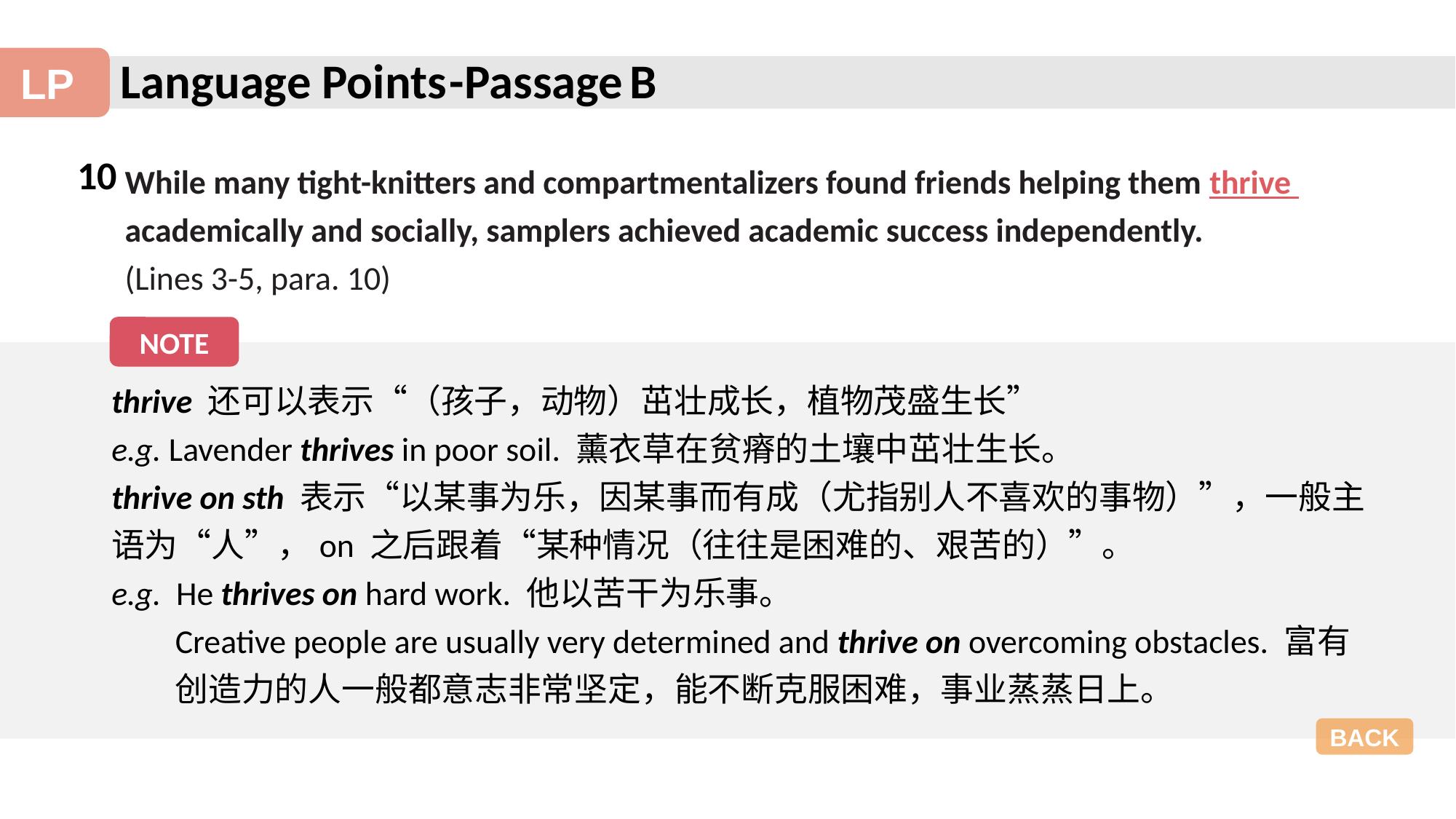

-Passage B
10
While many tight-knitters and compartmentalizers found friends helping them thrive
academically and socially, samplers achieved academic success independently.
(Lines 3-5, para. 10)
NOTE

thrive 还可以表示“（孩子，动物）茁壮成长，植物茂盛生长”
e.g. Lavender thrives in poor soil. 薰衣草在贫瘠的土壤中茁壮生长。
thrive on sth 表示“以某事为乐，因某事而有成（尤指别人不喜欢的事物）”，一般主语为“人”，on 之后跟着“某种情况（往往是困难的、艰苦的）”。
e.g.  He thrives on hard work. 他以苦干为乐事。
Creative people are usually very determined and thrive on overcoming obstacles. 富有创造力的人一般都意志非常坚定，能不断克服困难，事业蒸蒸日上。
BACK